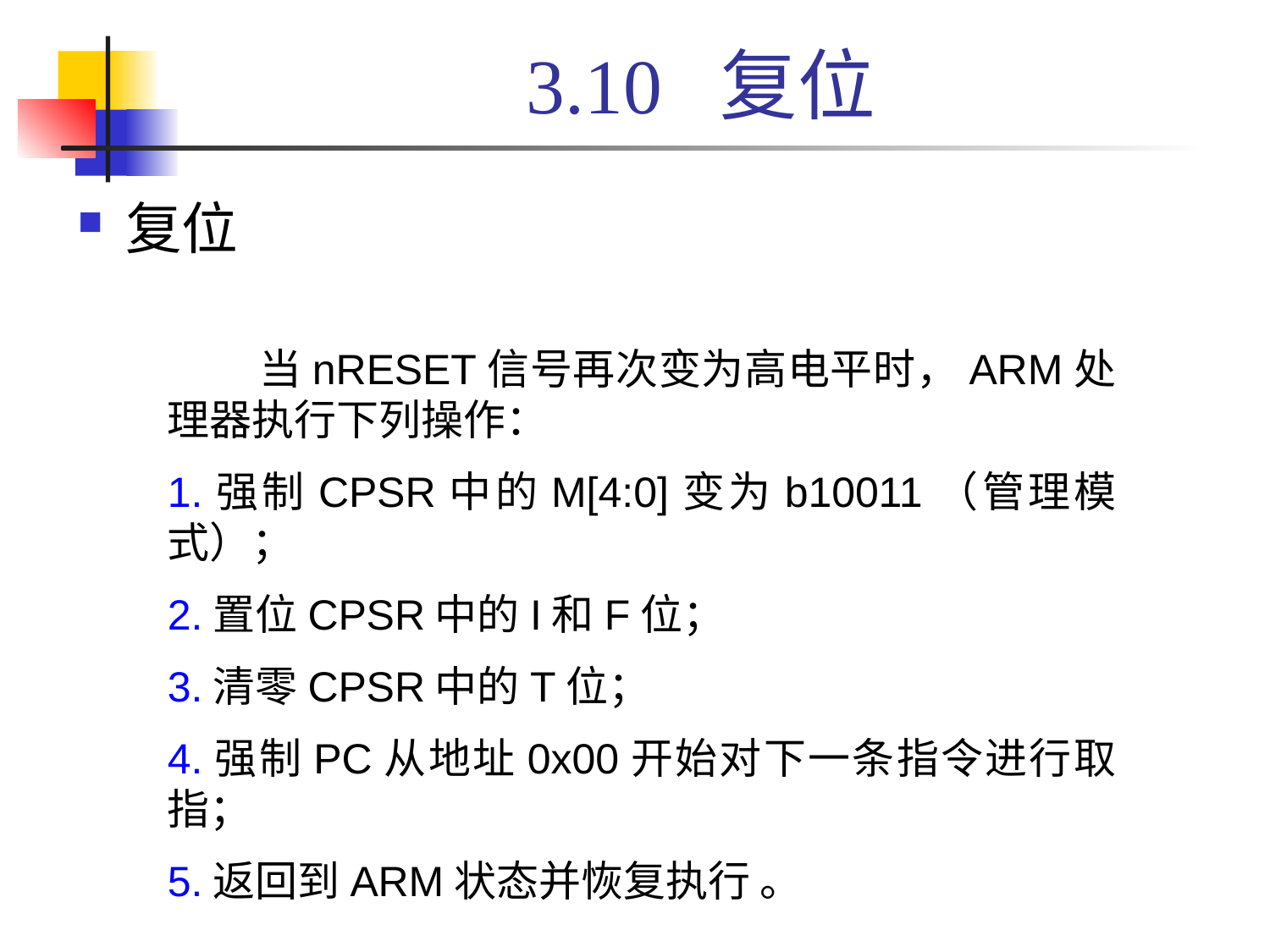

# 3.10  复位
复位
        当nRESET信号再次变为高电平时，ARM处理器执行下列操作：
1.强制CPSR中的M[4:0]变为b10011（管理模式）；
2.置位CPSR中的I和F位；
3.清零CPSR中的T位；
4.强制PC从地址0x00开始对下一条指令进行取指；
5.返回到ARM状态并恢复执行 。